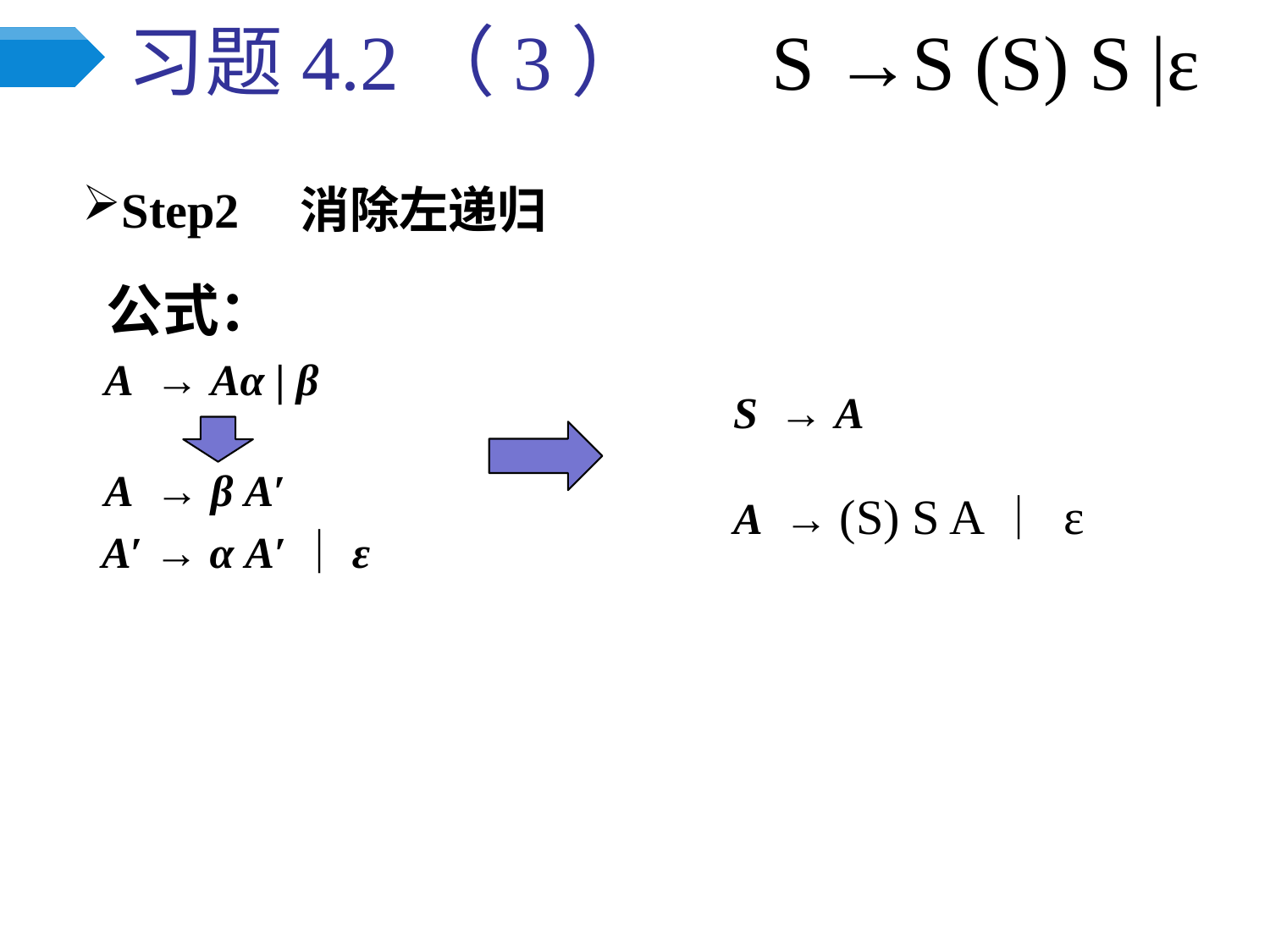

# 习题4.2（3）      S →S (S) S |ε
Step2    消除左递归

        公式：
	    A  → Aα | β

	    A  → β A′
	   A′ → α A′｜ε

S  → A
A  → (S) S A｜ ε